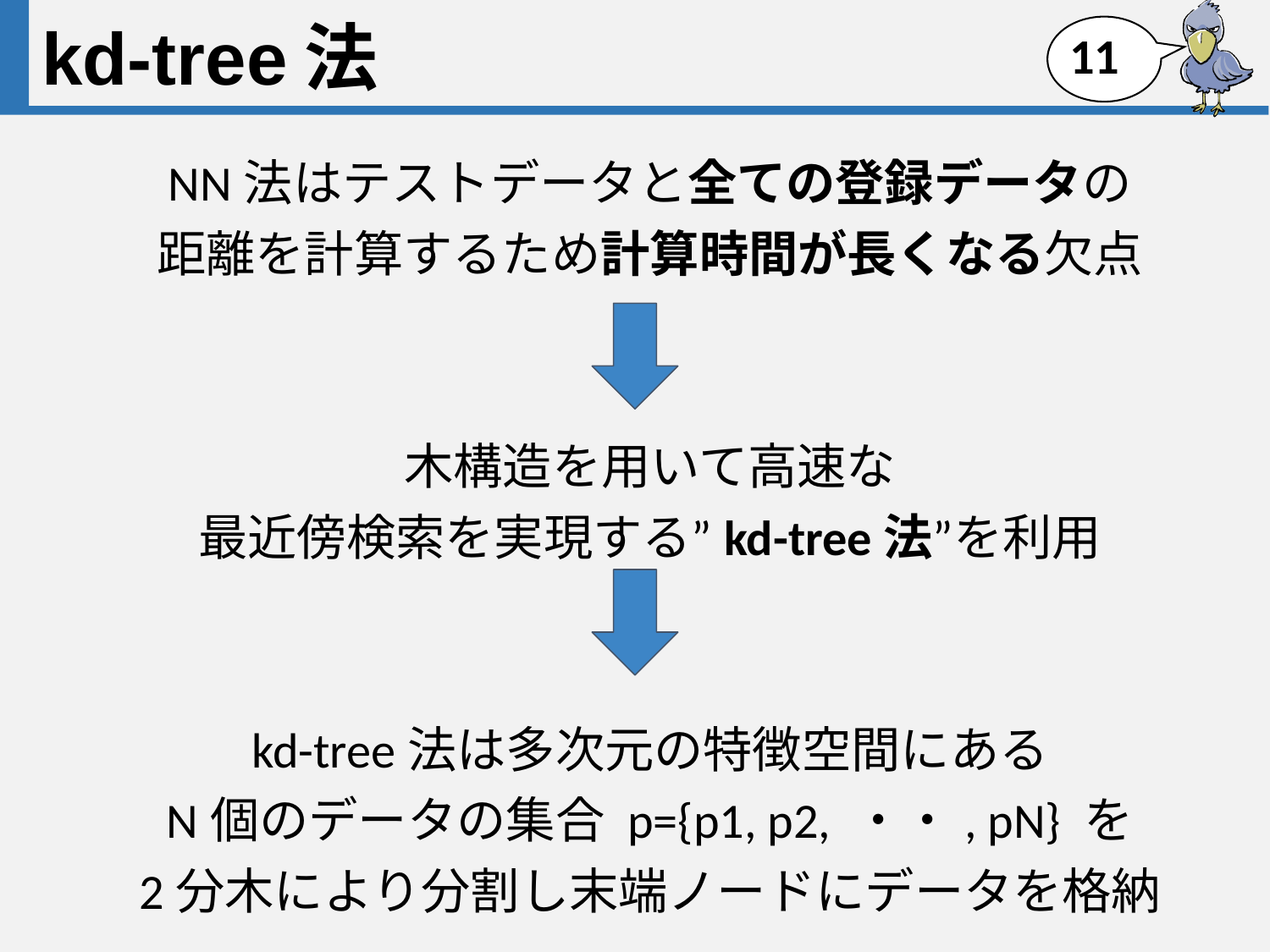

# kd-tree法
11
NN法はテストデータと全ての登録データの
距離を計算するため計算時間が長くなる欠点

木構造を用いて高速な
最近傍検索を実現する”kd-tree法”を利用

kd-tree法は多次元の特徴空間にある
N個のデータの集合 p={p1, p2, ・・, pN} を
2分木により分割し末端ノードにデータを格納